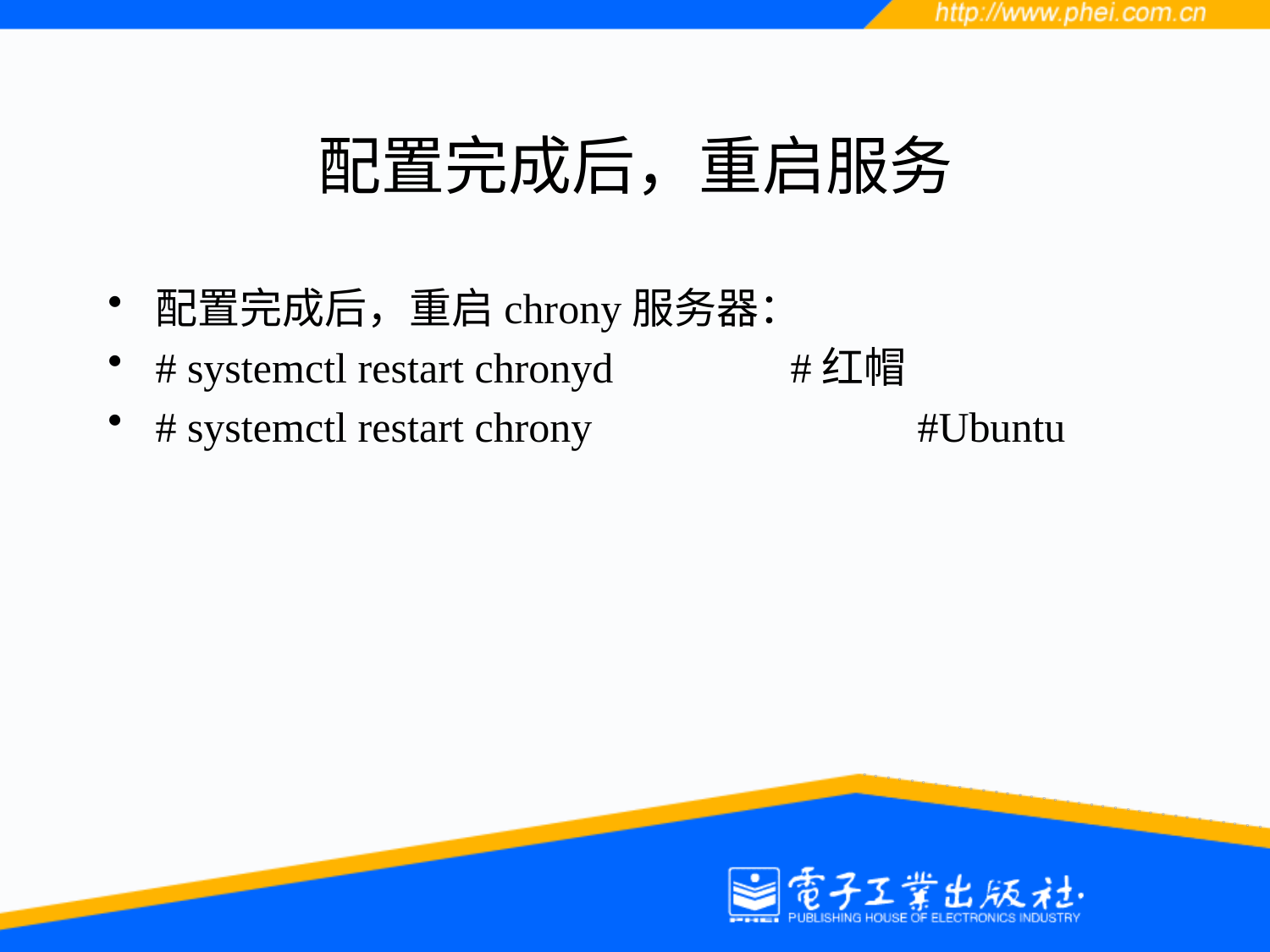

# 配置完成后，重启服务
配置完成后，重启chrony服务器：
# systemctl restart chronyd 		#红帽
# systemctl restart chrony 			#Ubuntu